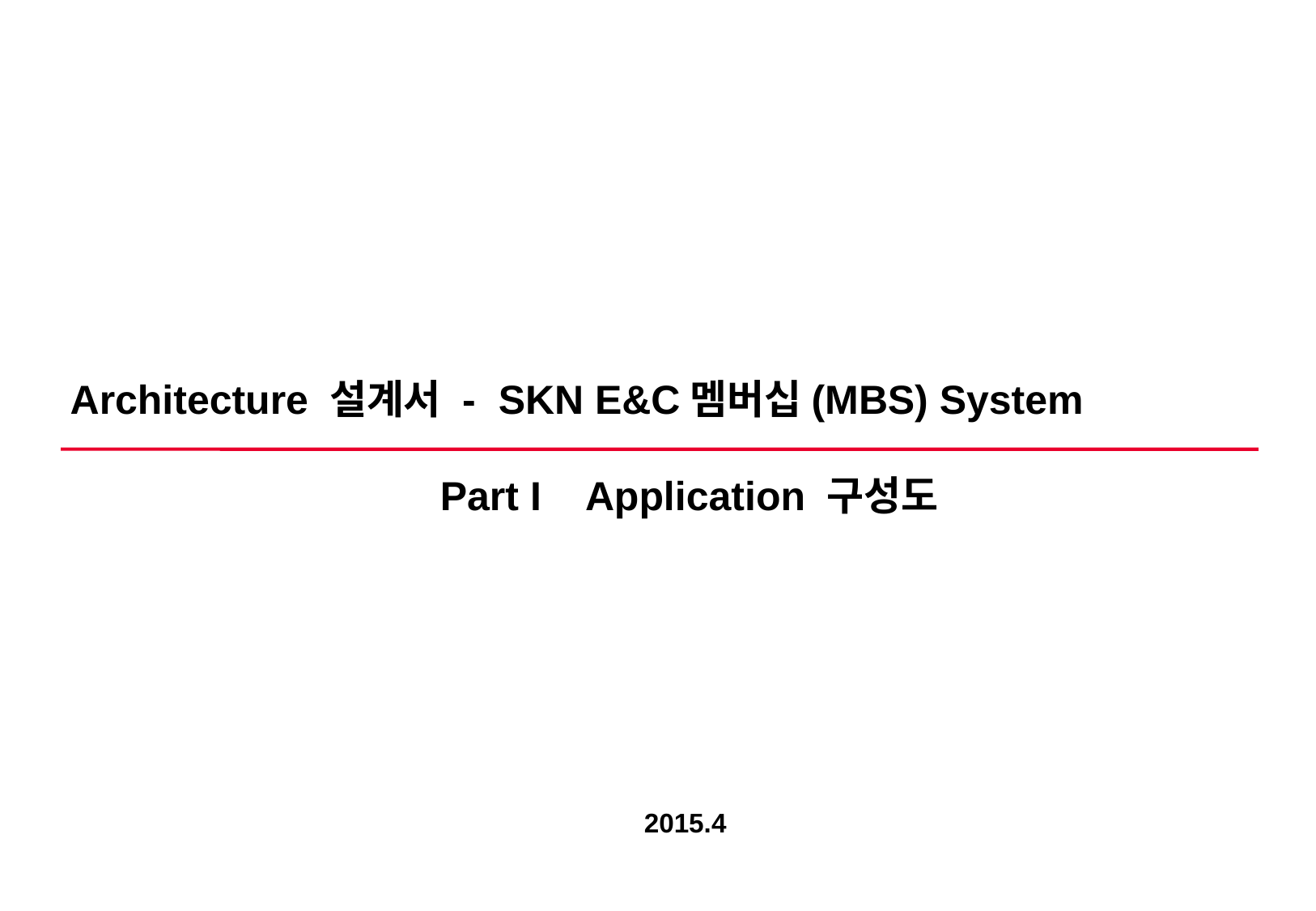

# Architecture 설계서 -  SKN E&C멤버십(MBS) System
Part I    Application 구성도
2015.4